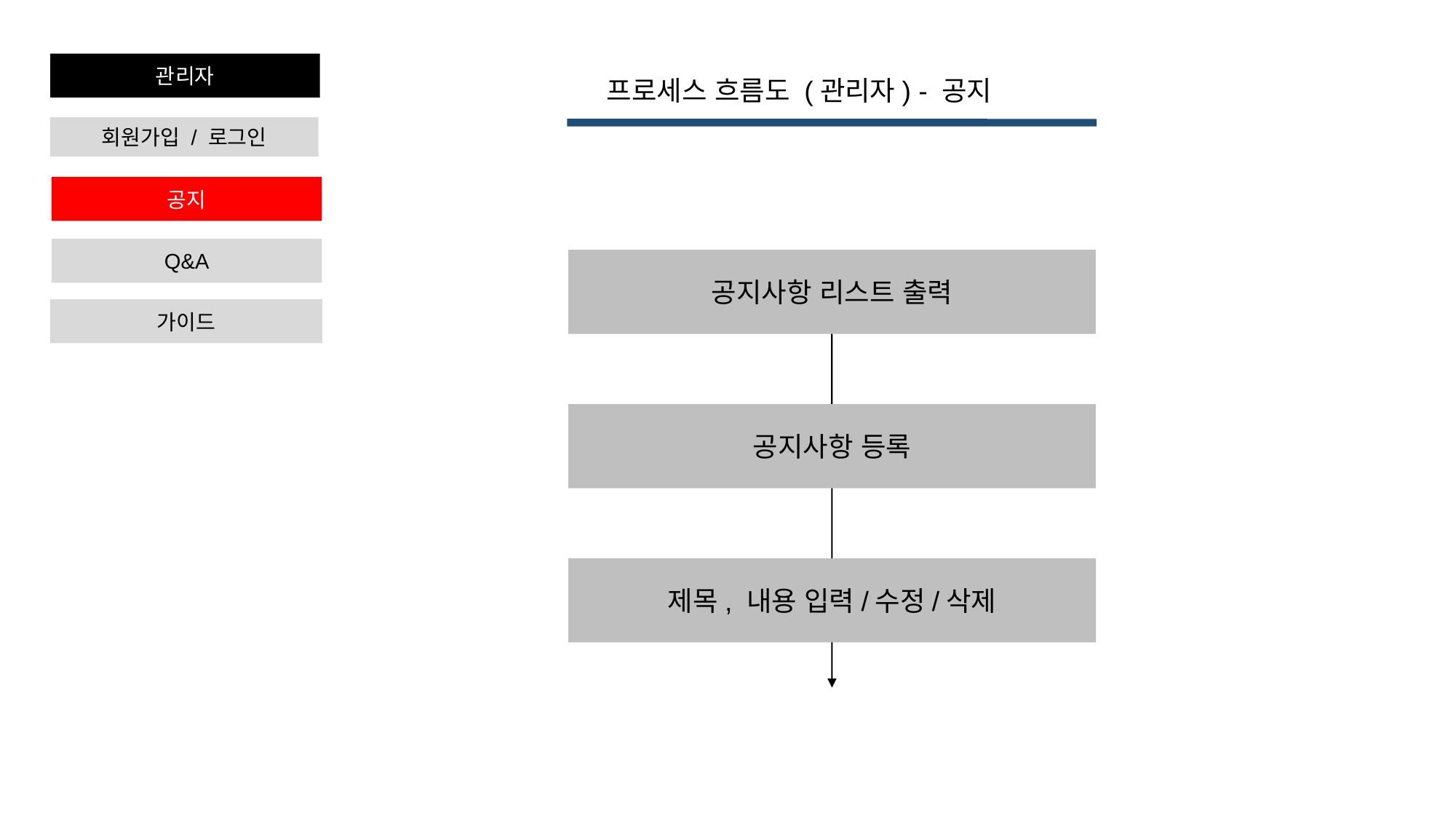

관리자
프로세스 흐름도 (관리자) - 공지
회원가입 / 로그인
공지
Q&A
공지사항 리스트 출력
가이드
공지사항 등록
제목, 내용 입력/수정/삭제